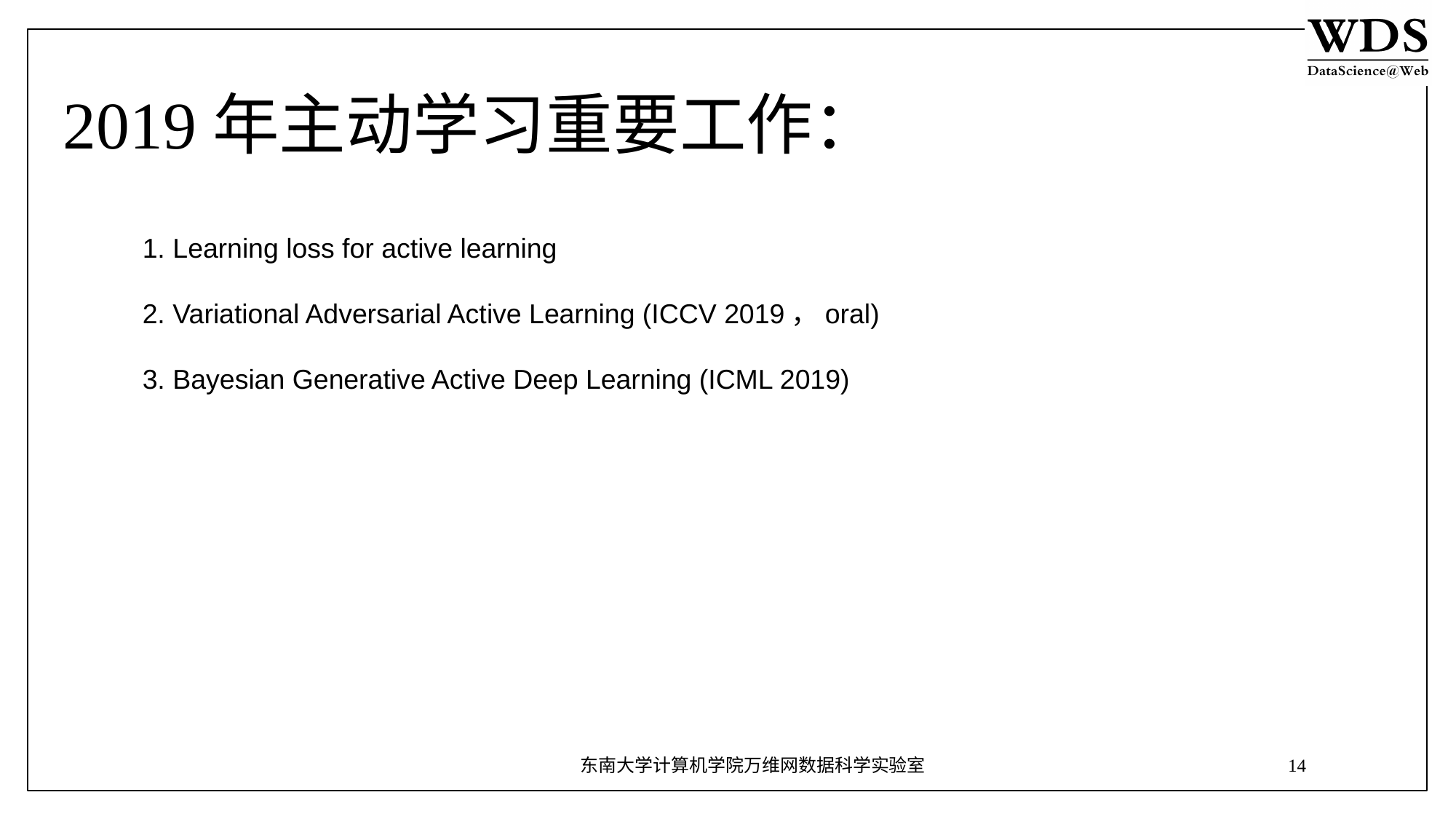

# 2019年主动学习重要工作：
1. Learning loss for active learning
2. Variational Adversarial Active Learning (ICCV 2019，oral)

3. Bayesian Generative Active Deep Learning (ICML 2019)

东南大学计算机学院万维网数据科学实验室
14